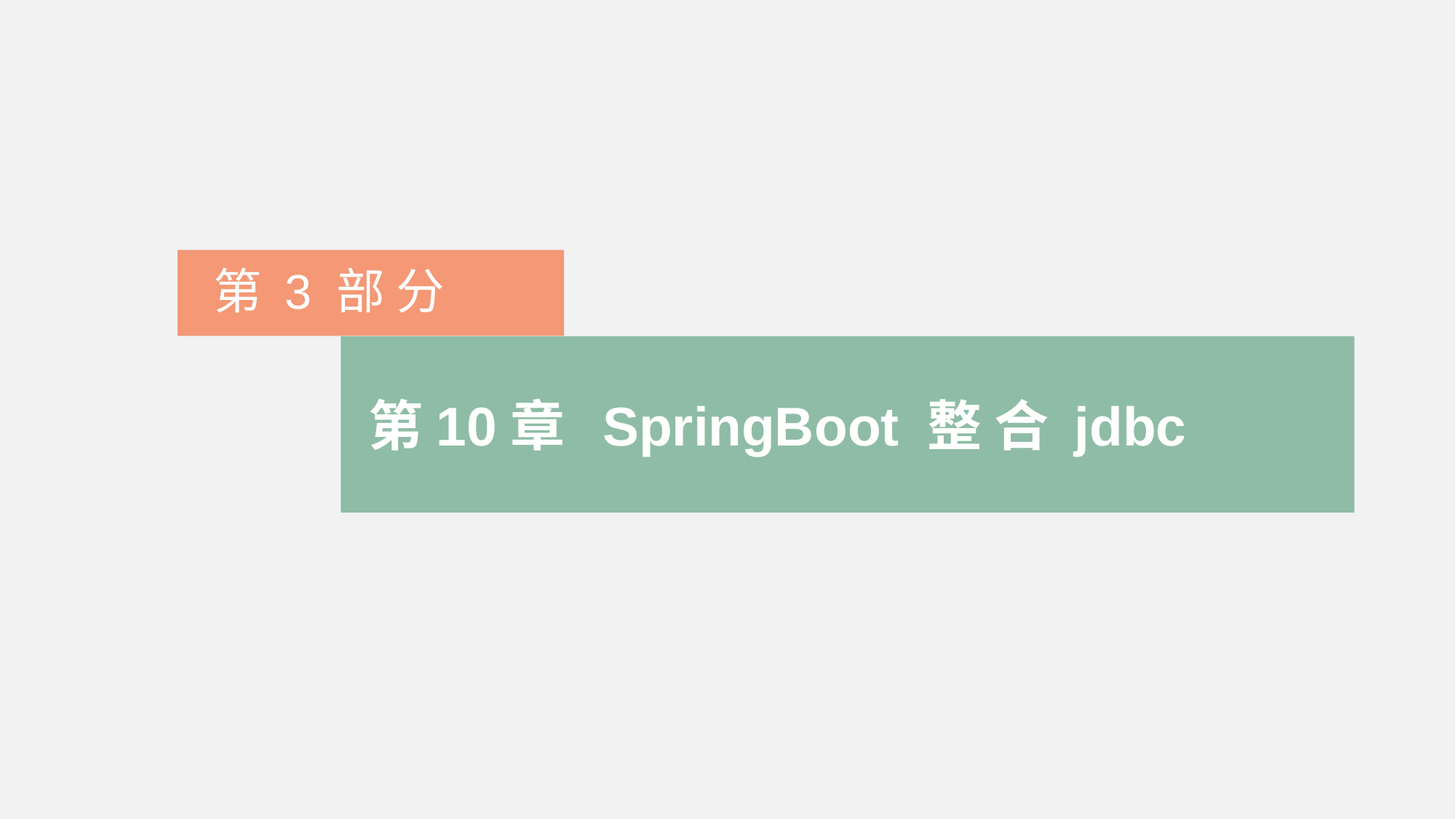

第 3 部 分

第10章  SpringBoot 整 合 jdbc